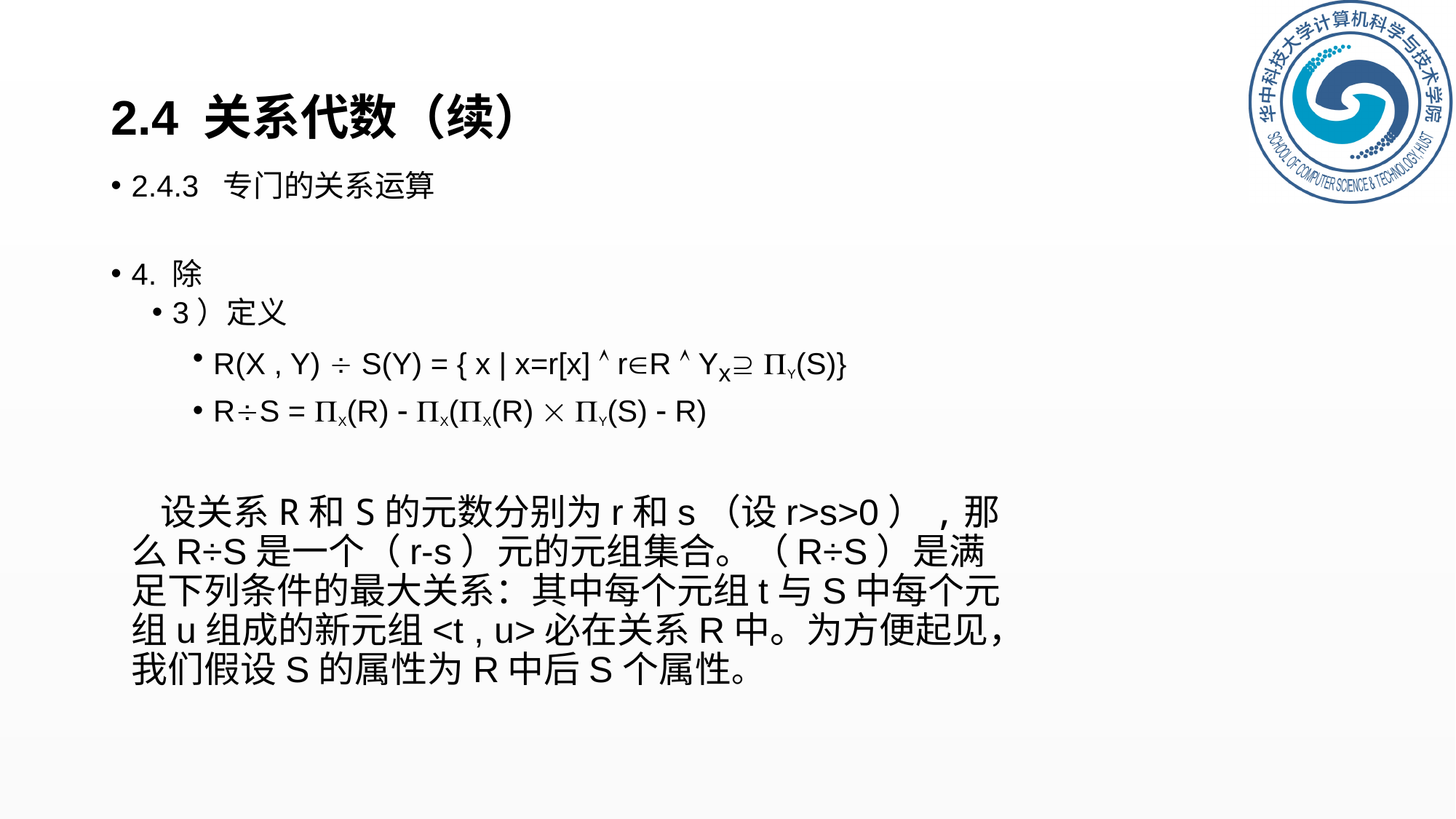

# 2.4 关系代数（续）
2.4.3  专门的关系运算

4. 除
3）定义
R(X , Y) ÷ S(Y) = { x | x=r[x] ∧ r∈R ∧ Yx⊇ ΠY(S)}
R÷S = ΠX(R) − ΠX(ΠX(R) × ΠY(S) − R)

     设关系R和S的元数分别为r和s（设r>s>0）,那么R÷S是一个（r-s）元的元组集合。（R÷S）是满足下列条件的最大关系：其中每个元组t与S中每个元组u组成的新元组<t , u>必在关系R中。为方便起见，我们假设S的属性为R中后S个属性。